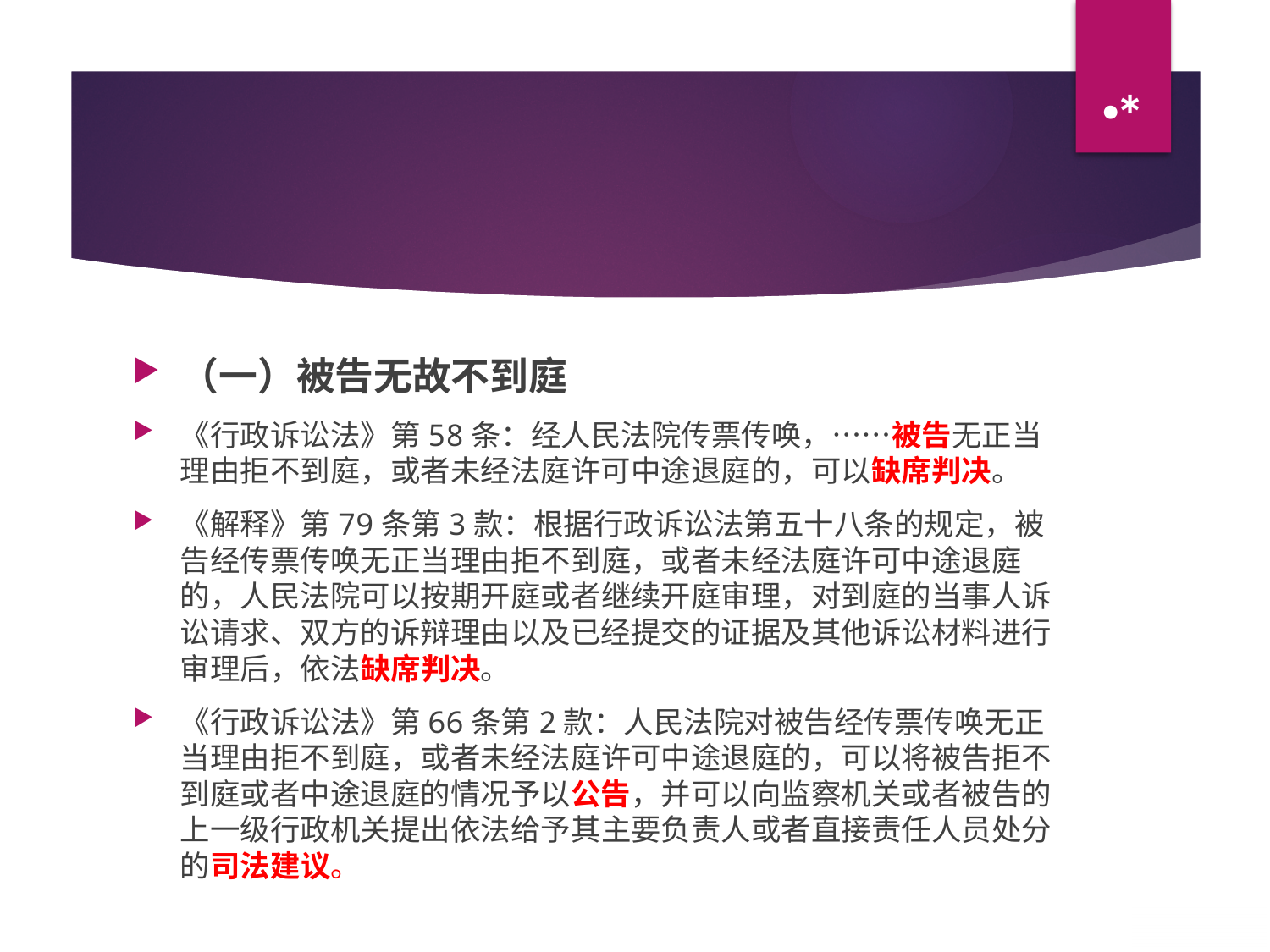

*
#
（一）被告无故不到庭
《行政诉讼法》第58条：经人民法院传票传唤，……被告无正当理由拒不到庭，或者未经法庭许可中途退庭的，可以缺席判决。
《解释》第79条第3款：根据行政诉讼法第五十八条的规定，被告经传票传唤无正当理由拒不到庭，或者未经法庭许可中途退庭的，人民法院可以按期开庭或者继续开庭审理，对到庭的当事人诉讼请求、双方的诉辩理由以及已经提交的证据及其他诉讼材料进行审理后，依法缺席判决。
《行政诉讼法》第66条第2款：人民法院对被告经传票传唤无正当理由拒不到庭，或者未经法庭许可中途退庭的，可以将被告拒不到庭或者中途退庭的情况予以公告，并可以向监察机关或者被告的上一级行政机关提出依法给予其主要负责人或者直接责任人员处分的司法建议。